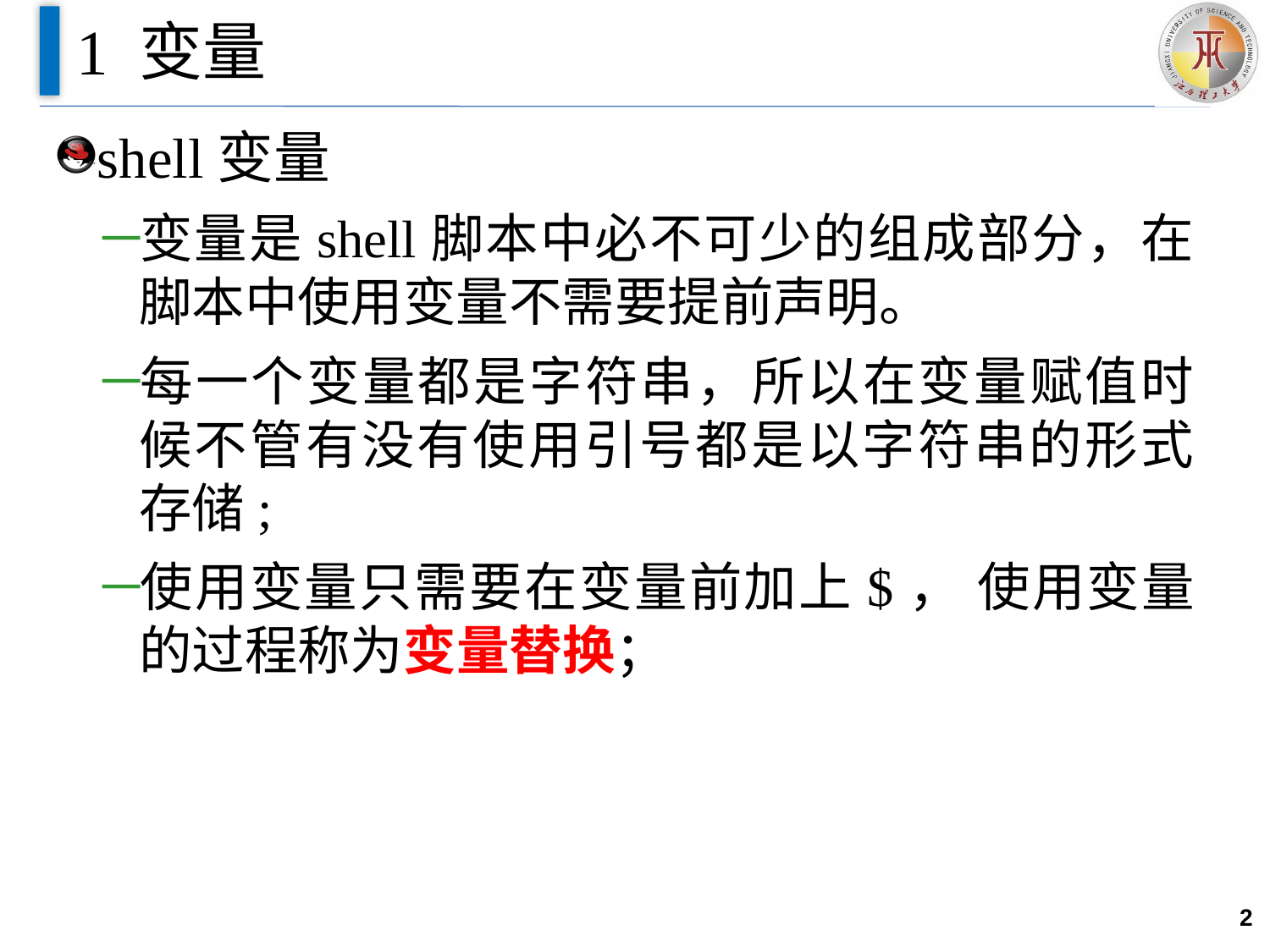

# 1 变量
shell变量
变量是shell脚本中必不可少的组成部分，在脚本中使用变量不需要提前声明。
每一个变量都是字符串，所以在变量赋值时候不管有没有使用引号都是以字符串的形式存储;
使用变量只需要在变量前加上$， 使用变量的过程称为变量替换；
2